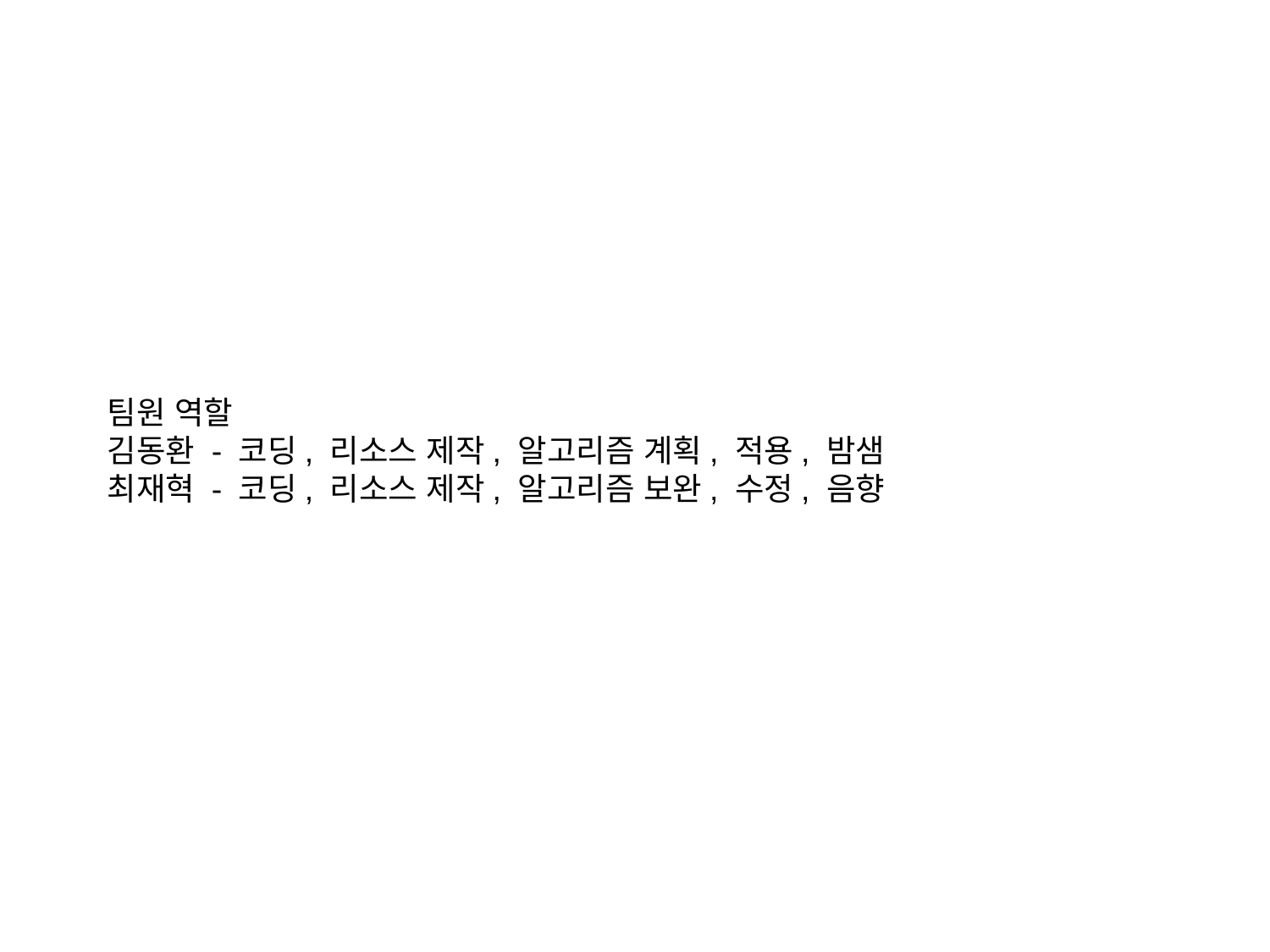

#

팀원 역할
김동환 - 코딩, 리소스 제작, 알고리즘 계획, 적용, 밤샘
최재혁 - 코딩, 리소스 제작, 알고리즘 보완, 수정, 음향